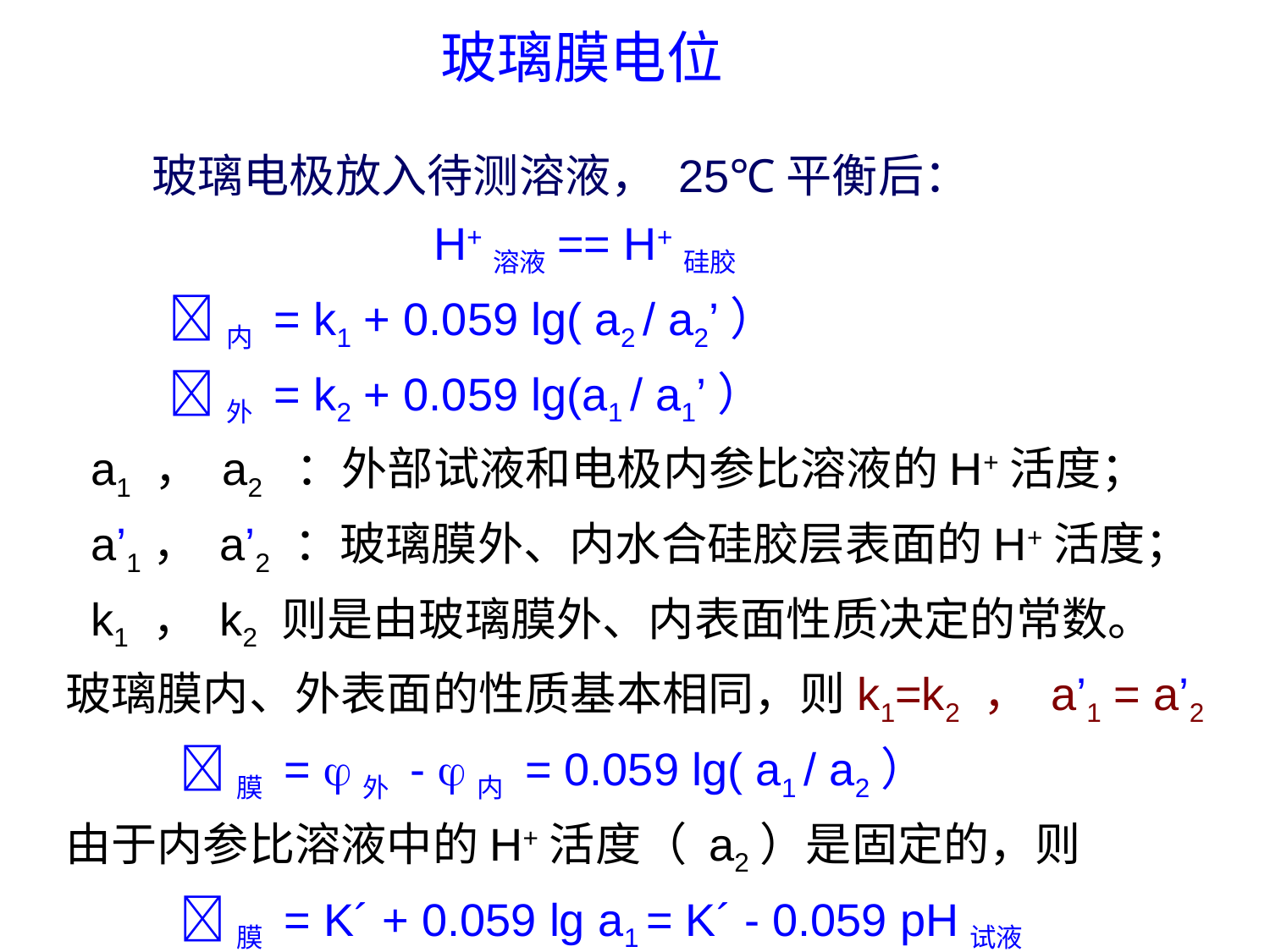

玻璃膜电位
        玻璃电极放入待测溶液， 25℃平衡后：
                             H+溶液== H+硅胶
          ϕ内 = k1 + 0.059 lg( a2 / a2’）
          ϕ外 = k2 + 0.059 lg(a1 / a1’）
  a1 ， a2   ：外部试液和电极内参比溶液的H+活度；
  a’1， a’2 ：玻璃膜外、内水合硅胶层表面的H+活度；
  k1 ， k2 则是由玻璃膜外、内表面性质决定的常数。
玻璃膜内、外表面的性质基本相同，则k1=k2 ， a’1 = a’2
           ϕ膜 = ϕ外 - ϕ内 = 0.059 lg( a1 / a2）
由于内参比溶液中的H+活度（ a2）是固定的，则
           ϕ膜 = K´ + 0.059 lg a1 = K´ - 0.059 pH试液